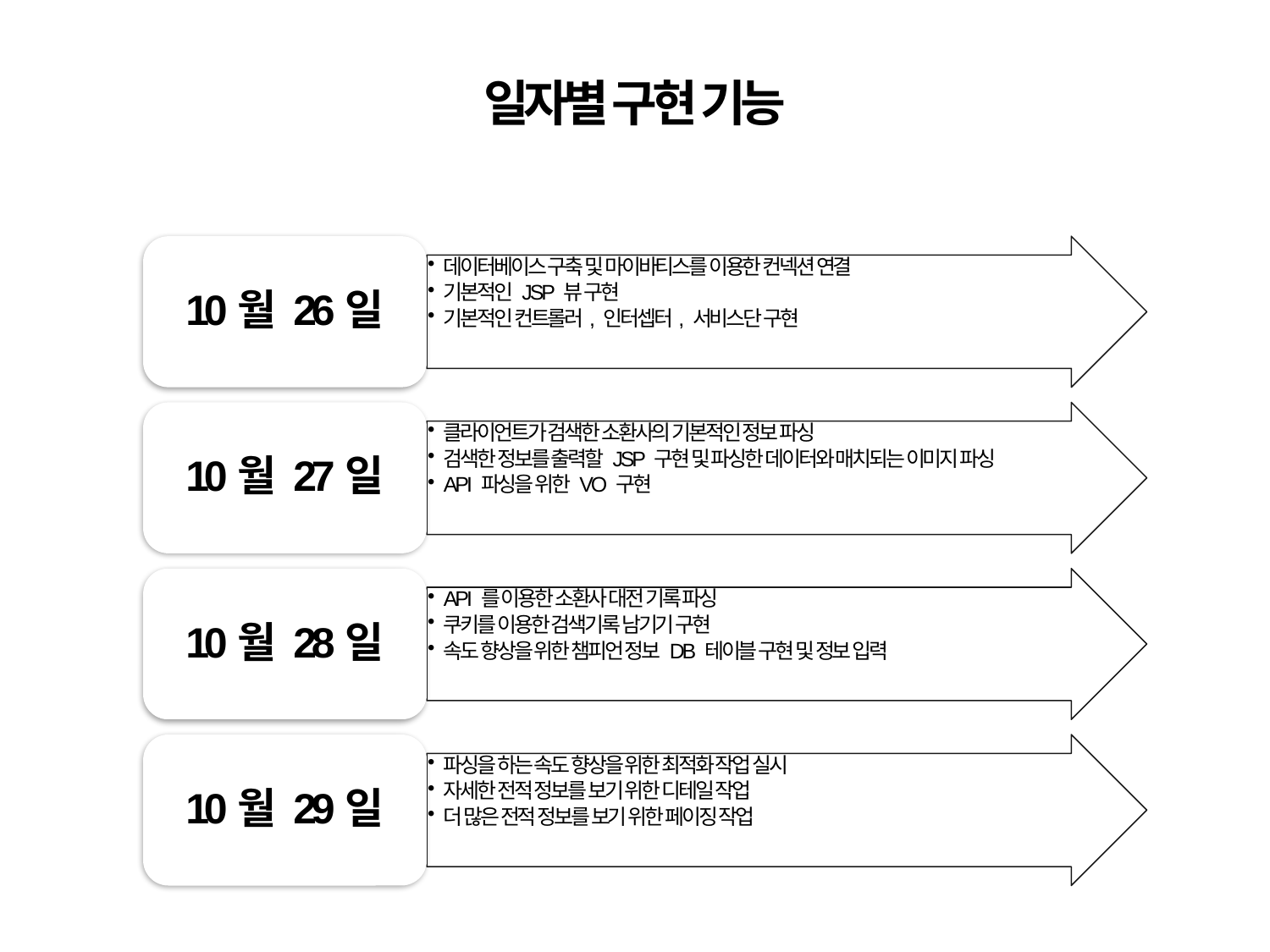

일자별 구현 기능
데이터베이스 구축 및 마이바티스를 이용한 컨넥션 연결
기본적인 JSP 뷰 구현
기본적인 컨트롤러, 인터셉터, 서비스단 구현
10월 26일
클라이언트가 검색한 소환사의 기본적인 정보 파싱
검색한 정보를 출력할 JSP 구현 및 파싱한 데이터와 매치되는 이미지 파싱
API 파싱을 위한 VO 구현
10월 27일
API 를 이용한 소환사 대전 기록 파싱
쿠키를 이용한 검색기록 남기기 구현
속도 향상을 위한 챔피언 정보 DB 테이블 구현 및 정보 입력
10월 28일
파싱을 하는 속도 향상을 위한 최적화 작업 실시
자세한 전적 정보를 보기 위한 디테일 작업
더 많은 전적 정보를 보기 위한 페이징 작업
10월 29일